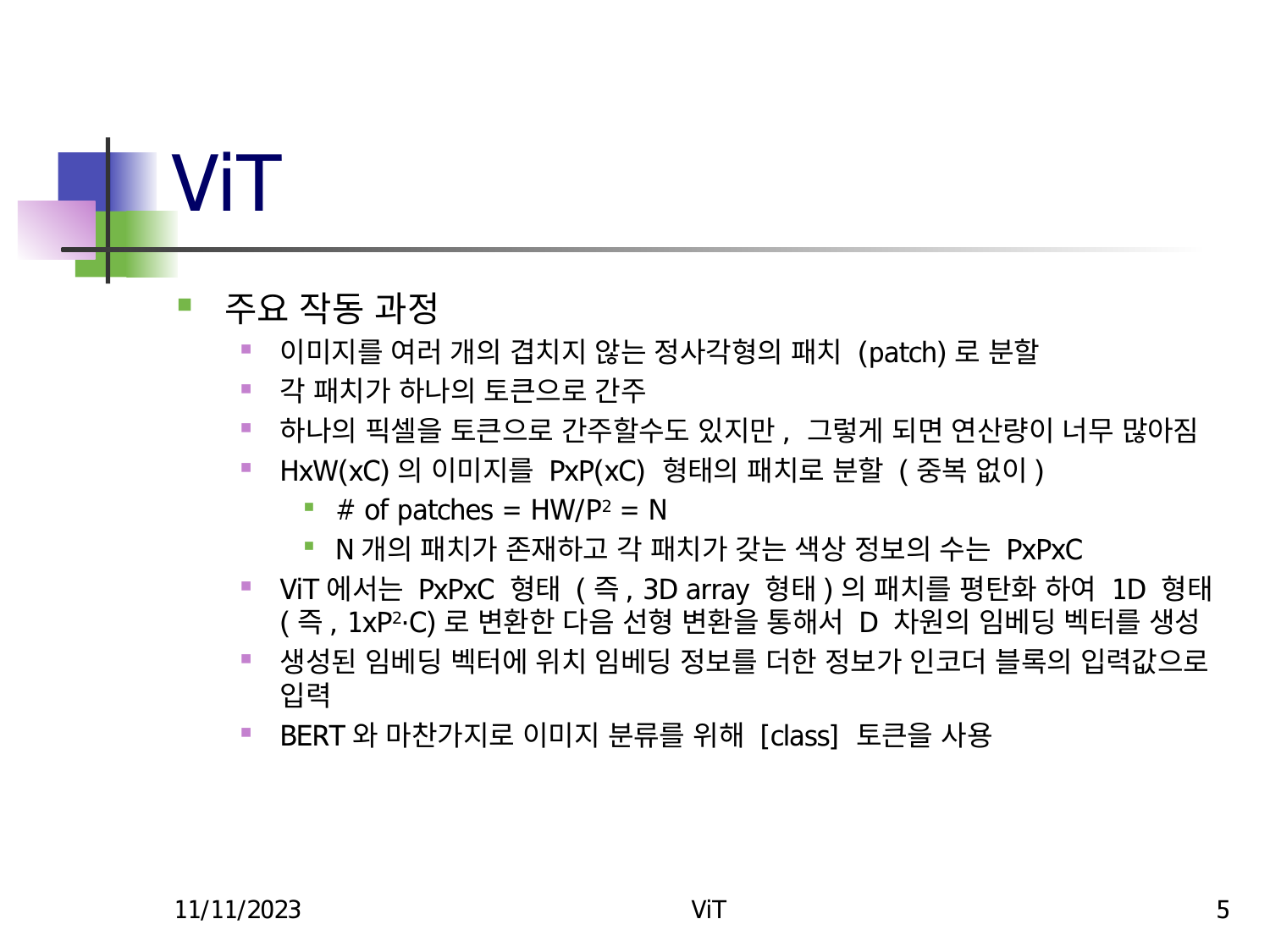

# ViT
주요 작동 과정
이미지를 여러 개의 겹치지 않는 정사각형의 패치 (patch)로 분할
각 패치가 하나의 토큰으로 간주
하나의 픽셀을 토큰으로 간주할수도 있지만, 그렇게 되면 연산량이 너무 많아짐
HxW(xC)의 이미지를 PxP(xC) 형태의 패치로 분할 (중복 없이)
# of patches = HW/P2 = N
N개의 패치가 존재하고 각 패치가 갖는 색상 정보의 수는 PxPxC
ViT에서는 PxPxC 형태 (즉, 3D array 형태)의 패치를 평탄화 하여 1D 형태 (즉, 1xP2∙C)로 변환한 다음 선형 변환을 통해서 D 차원의 임베딩 벡터를 생성
생성된 임베딩 벡터에 위치 임베딩 정보를 더한 정보가 인코더 블록의 입력값으로 입력
BERT와 마찬가지로 이미지 분류를 위해 [class] 토큰을 사용
11/11/2023
ViT
5